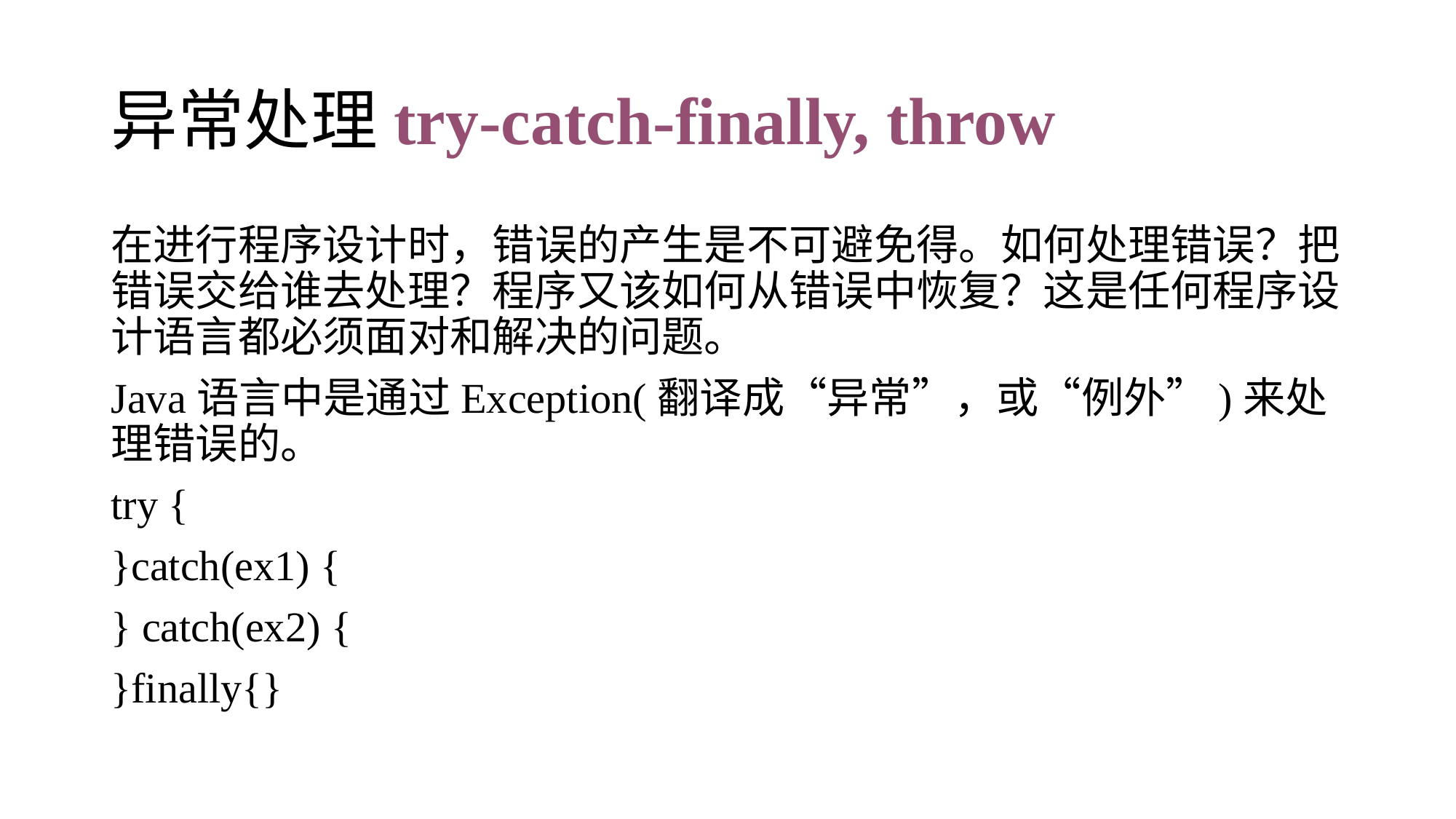

# 异常处理try-catch-finally, throw
在进行程序设计时，错误的产生是不可避免得。如何处理错误？把错误交给谁去处理？程序又该如何从错误中恢复？这是任何程序设计语言都必须面对和解决的问题。
Java语言中是通过Exception(翻译成“异常”，或“例外”)来处理错误的。
try {
}catch(ex1) {
} catch(ex2) {
}finally{}